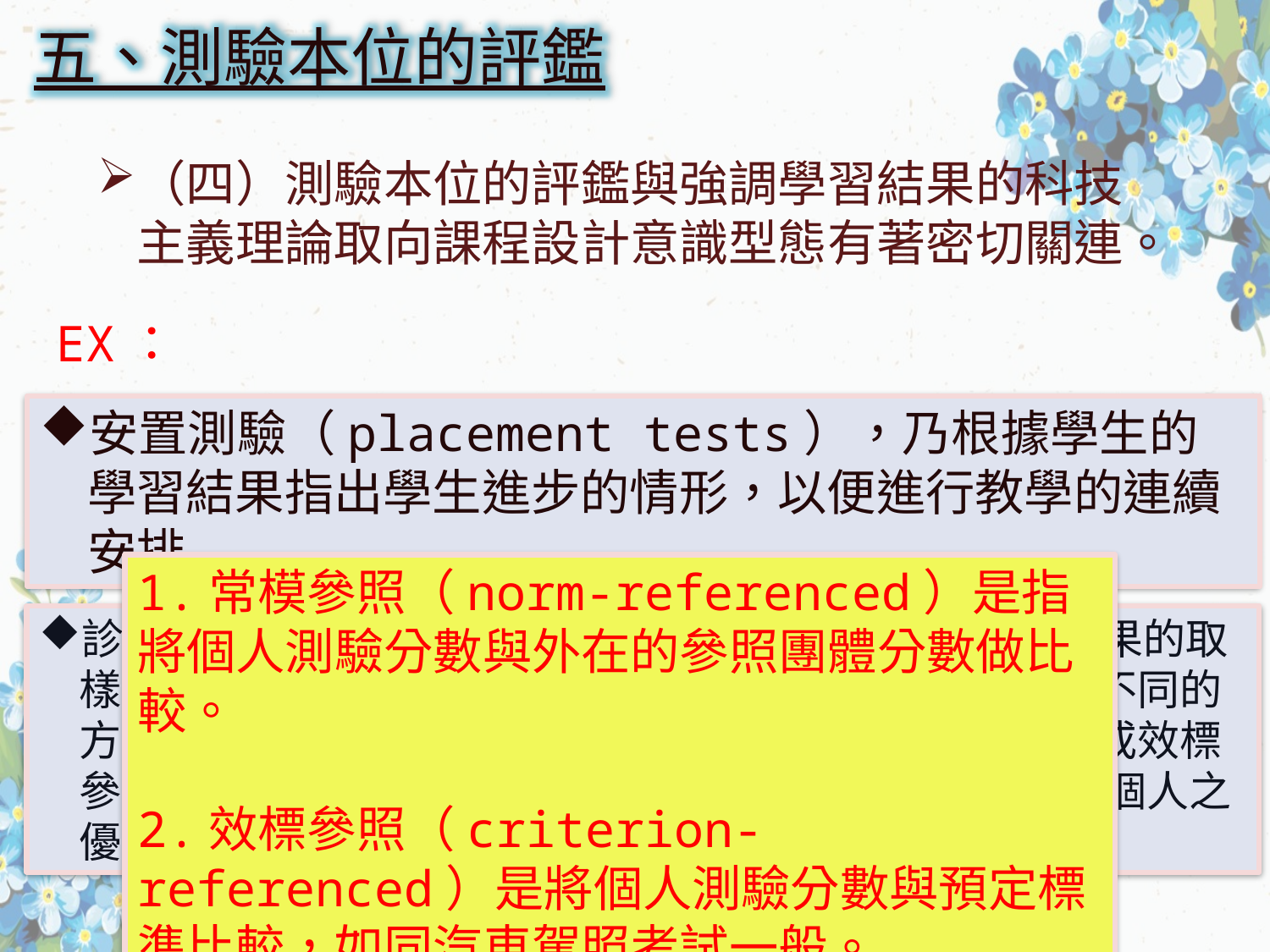

五、測驗本位的評鑑
（四）測驗本位的評鑑與強調學習結果的科技主義理論取向課程設計意識型態有著密切關連。
 EX：
安置測驗（placement tests），乃根據學生的學習結果指出學生進步的情形，以便進行教學的連續安排
1.常模參照（norm-referenced）是指將個人測驗分數與外在的參照團體分數做比較。

2.效標參照（criterion-referenced）是將個人測驗分數與預定標準比較，如同汽車駕照考試一般。
診斷測驗（diagnostic tests），基於學習經驗結果的取樣，利用不同的呈現方式、問題解決方法及作法，採用不同的方式，協助學生選擇有效的學習方法。又如，常模參照或效標參照測驗資料， 也是根據學生的學習結果，以確認學生個人之優缺點、問題及關注點的典型評鑑方法。